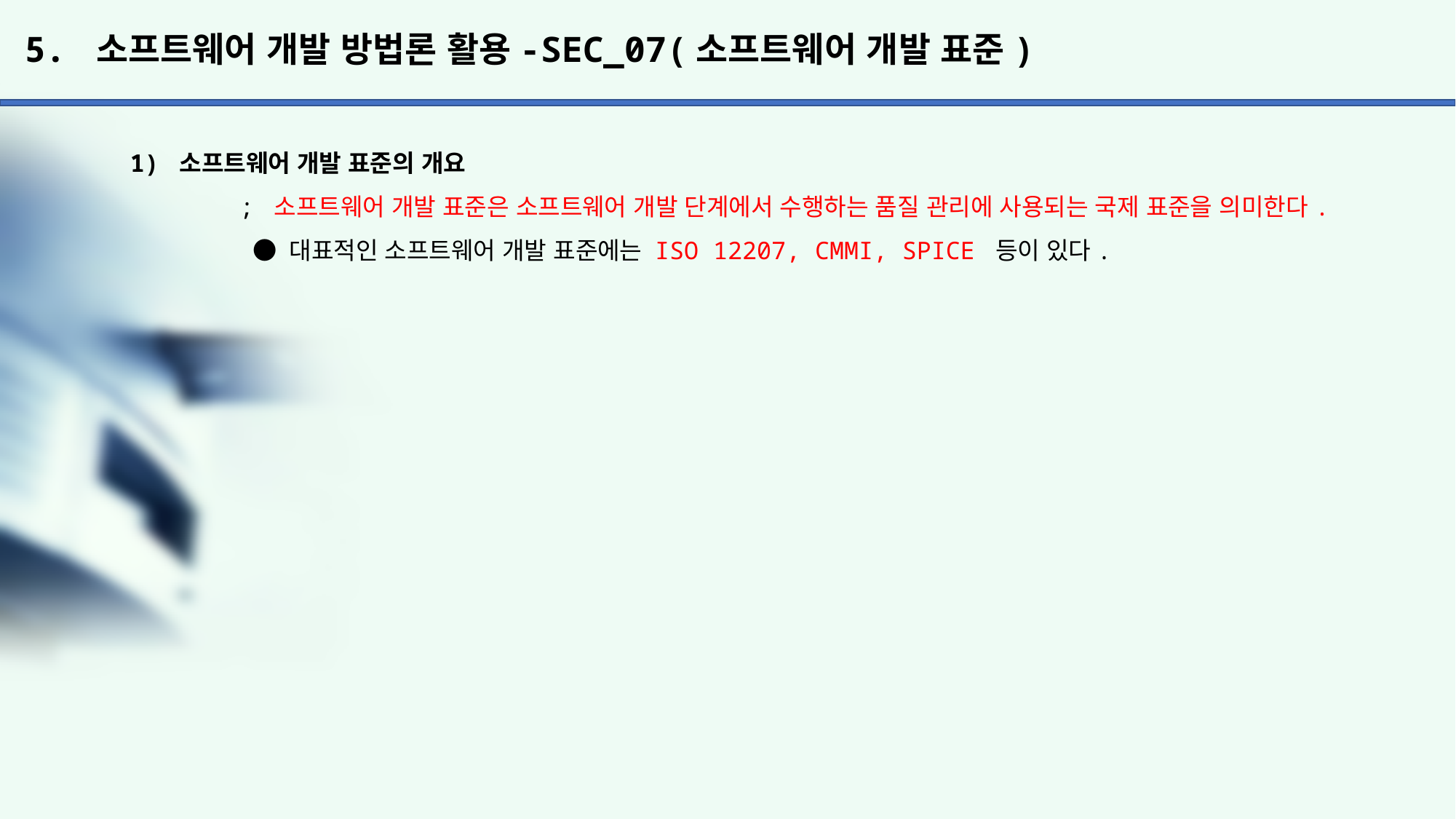

# 5. 소프트웨어 개발 방법론 활용-SEC_07(소프트웨어 개발 표준)
1) 소프트웨어 개발 표준의 개요
	; 소프트웨어 개발 표준은 소프트웨어 개발 단계에서 수행하는 품질 관리에 사용되는 국제 표준을 의미한다.
	  ● 대표적인 소프트웨어 개발 표준에는 ISO 12207, CMMI, SPICE 등이 있다.